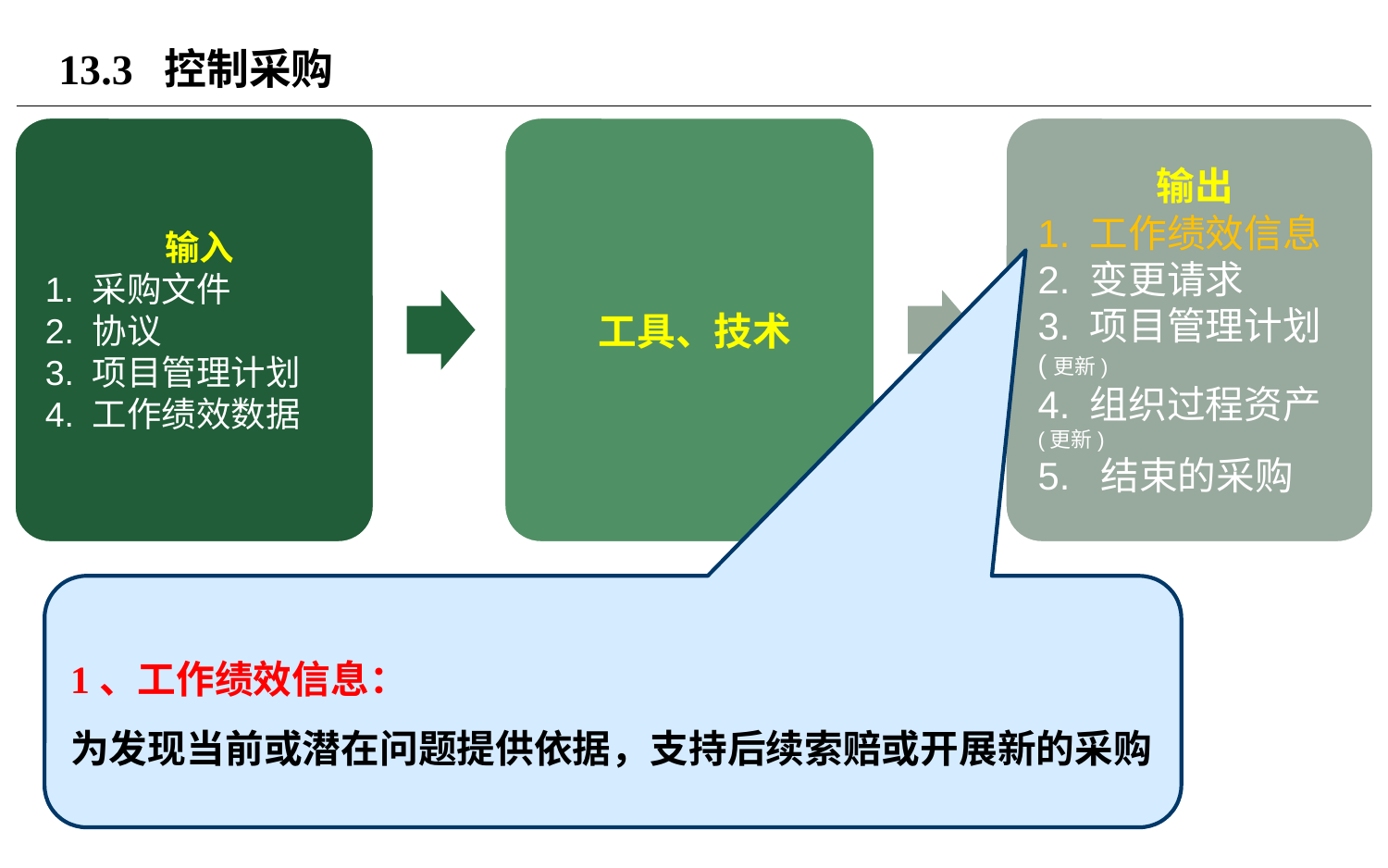

# 13.3  控制采购
输入
1. 采购文件
2. 协议
3. 项目管理计划
4. 工作绩效数据

工具、技术

输出
1. 工作绩效信息
2. 变更请求
3. 项目管理计划(更新)
4. 组织过程资产(更新)
5.  结束的采购

1、工作绩效信息：
为发现当前或潜在问题提供依据，支持后续索赔或开展新的采购